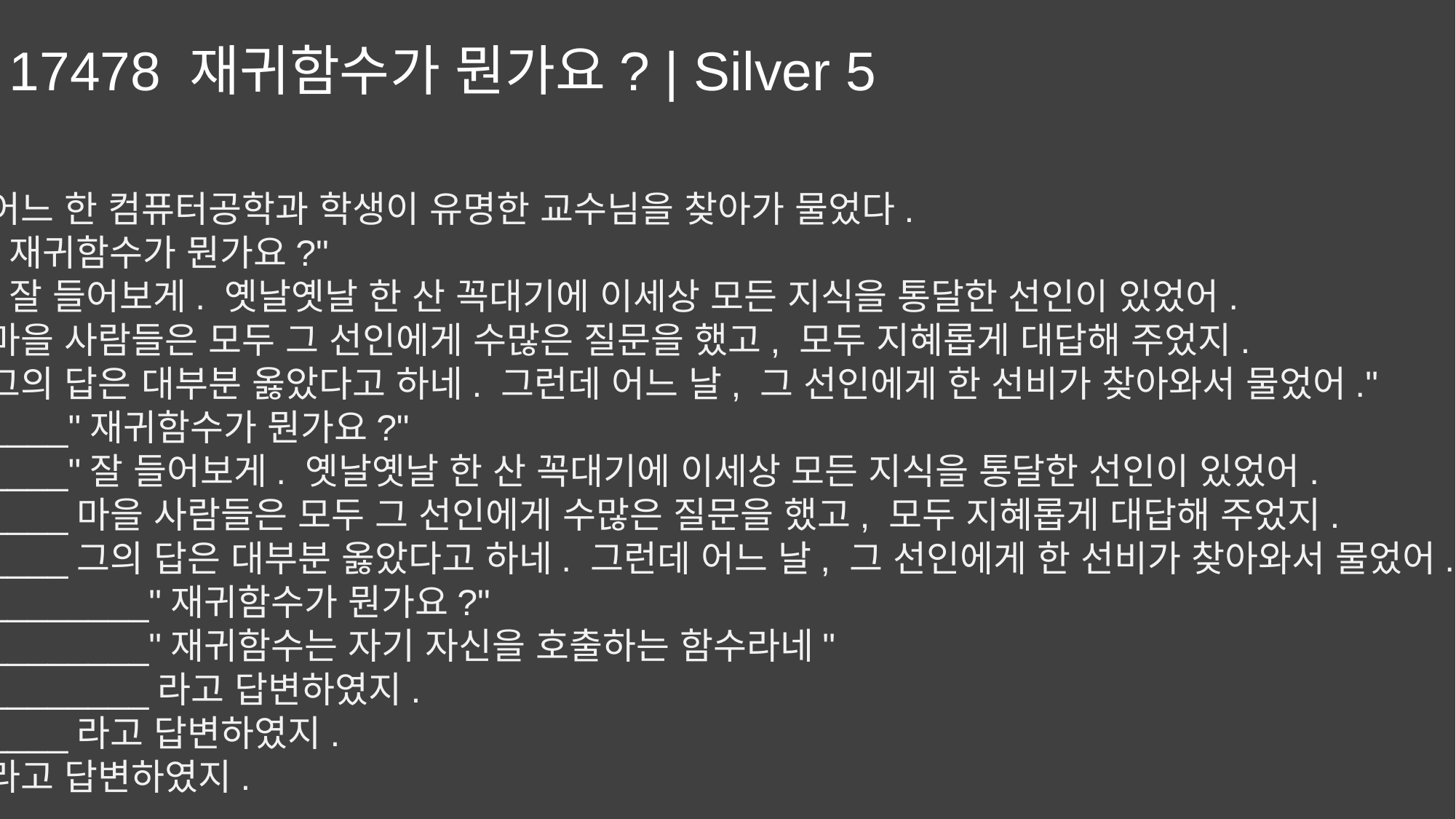

17478 재귀함수가 뭔가요? | Silver 5
어느 한 컴퓨터공학과 학생이 유명한 교수님을 찾아가 물었다.
"재귀함수가 뭔가요?"
"잘 들어보게. 옛날옛날 한 산 꼭대기에 이세상 모든 지식을 통달한 선인이 있었어.
마을 사람들은 모두 그 선인에게 수많은 질문을 했고, 모두 지혜롭게 대답해 주었지.
그의 답은 대부분 옳았다고 하네. 그런데 어느 날, 그 선인에게 한 선비가 찾아와서 물었어."
____"재귀함수가 뭔가요?"
____"잘 들어보게. 옛날옛날 한 산 꼭대기에 이세상 모든 지식을 통달한 선인이 있었어.
____마을 사람들은 모두 그 선인에게 수많은 질문을 했고, 모두 지혜롭게 대답해 주었지.
____그의 답은 대부분 옳았다고 하네. 그런데 어느 날, 그 선인에게 한 선비가 찾아와서 물었어."
________"재귀함수가 뭔가요?"
________"재귀함수는 자기 자신을 호출하는 함수라네"
________라고 답변하였지.
____라고 답변하였지.
라고 답변하였지.